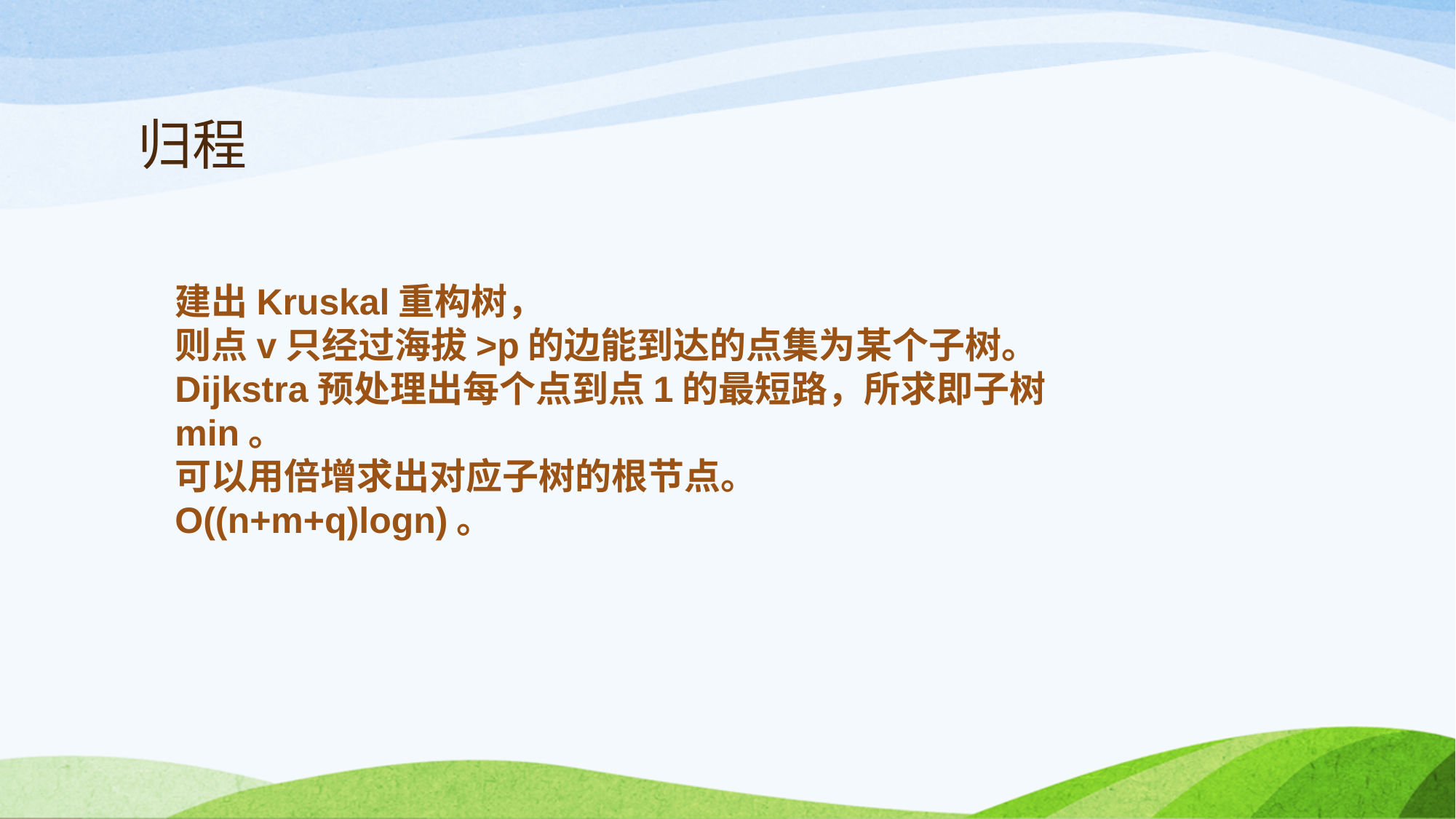

# 归程
建出Kruskal重构树，
则点v只经过海拔>p的边能到达的点集为某个子树。
Dijkstra预处理出每个点到点1的最短路，所求即子树min。
可以用倍增求出对应子树的根节点。
O((n+m+q)logn)。